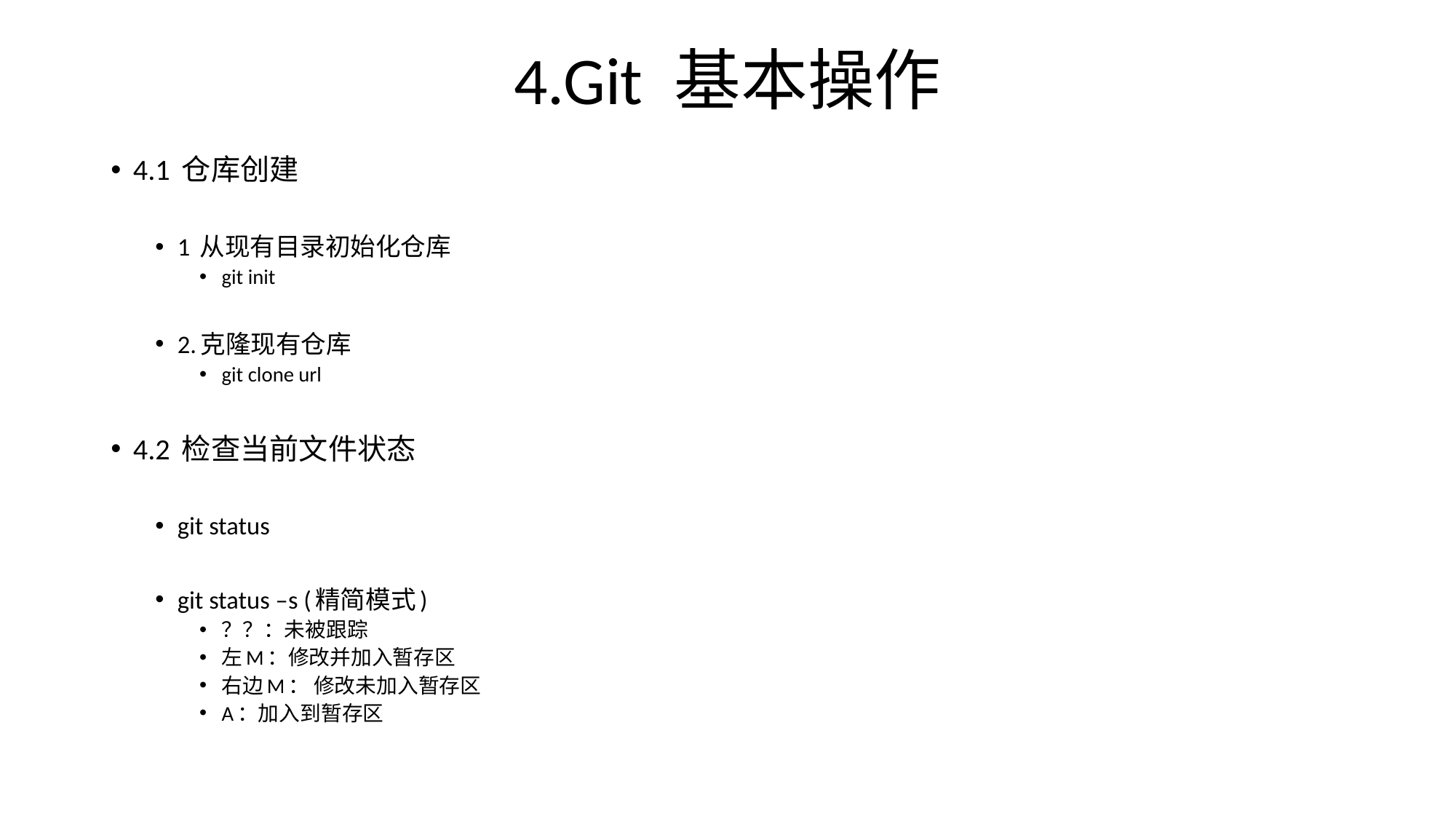

# 4.Git 基本操作
4.1 仓库创建

1 从现有目录初始化仓库
git init

2.克隆现有仓库
git clone url

4.2 检查当前文件状态

git status

git status –s (精简模式)
？？：未被跟踪
左M：修改并加入暂存区
右边M： 修改未加入暂存区
A：加入到暂存区